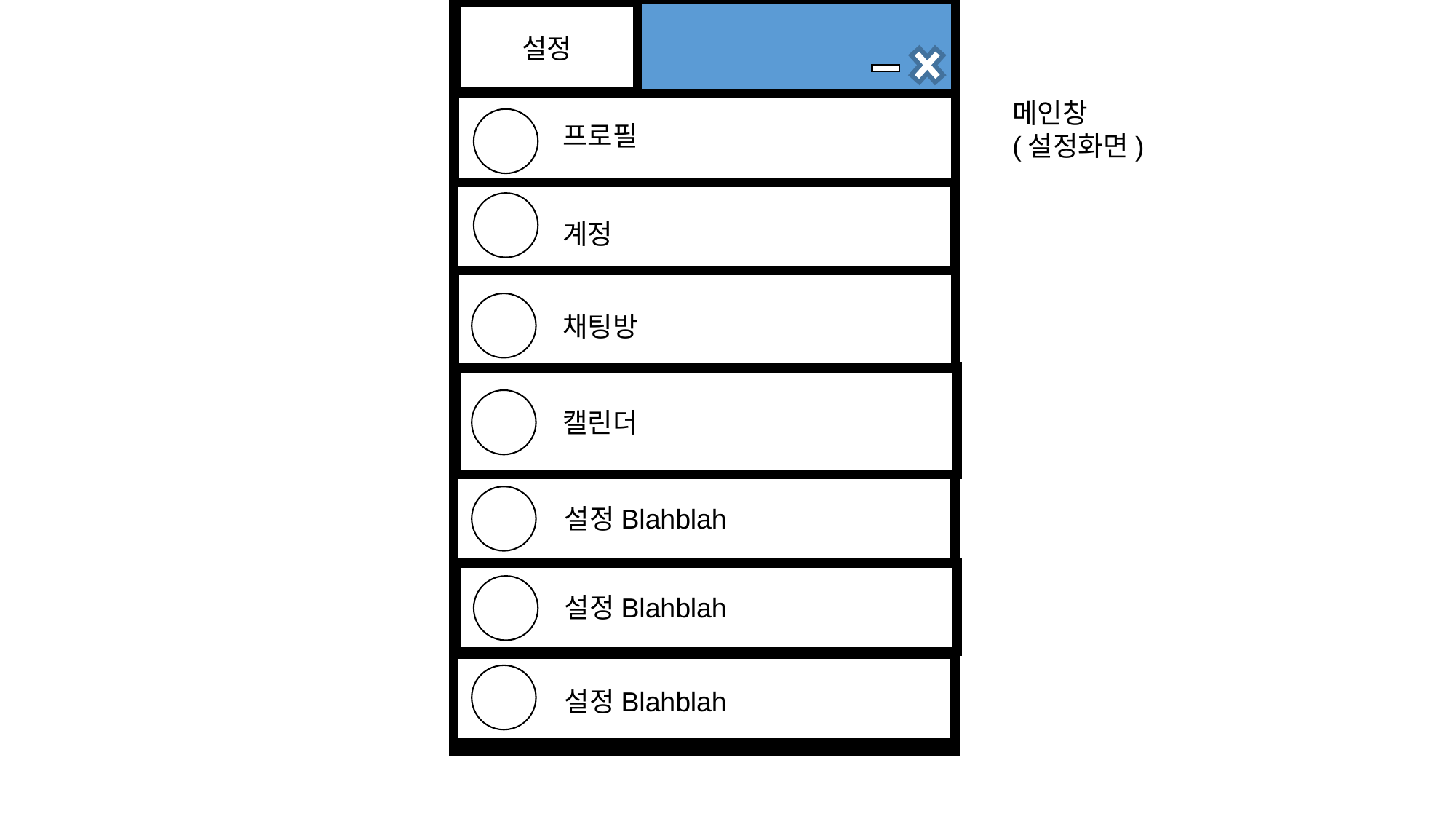

설정

메인창
(설정화면)

프로필

계정

채팅방

캘린더

설정Blahblah

설정Blahblah

설정Blahblah